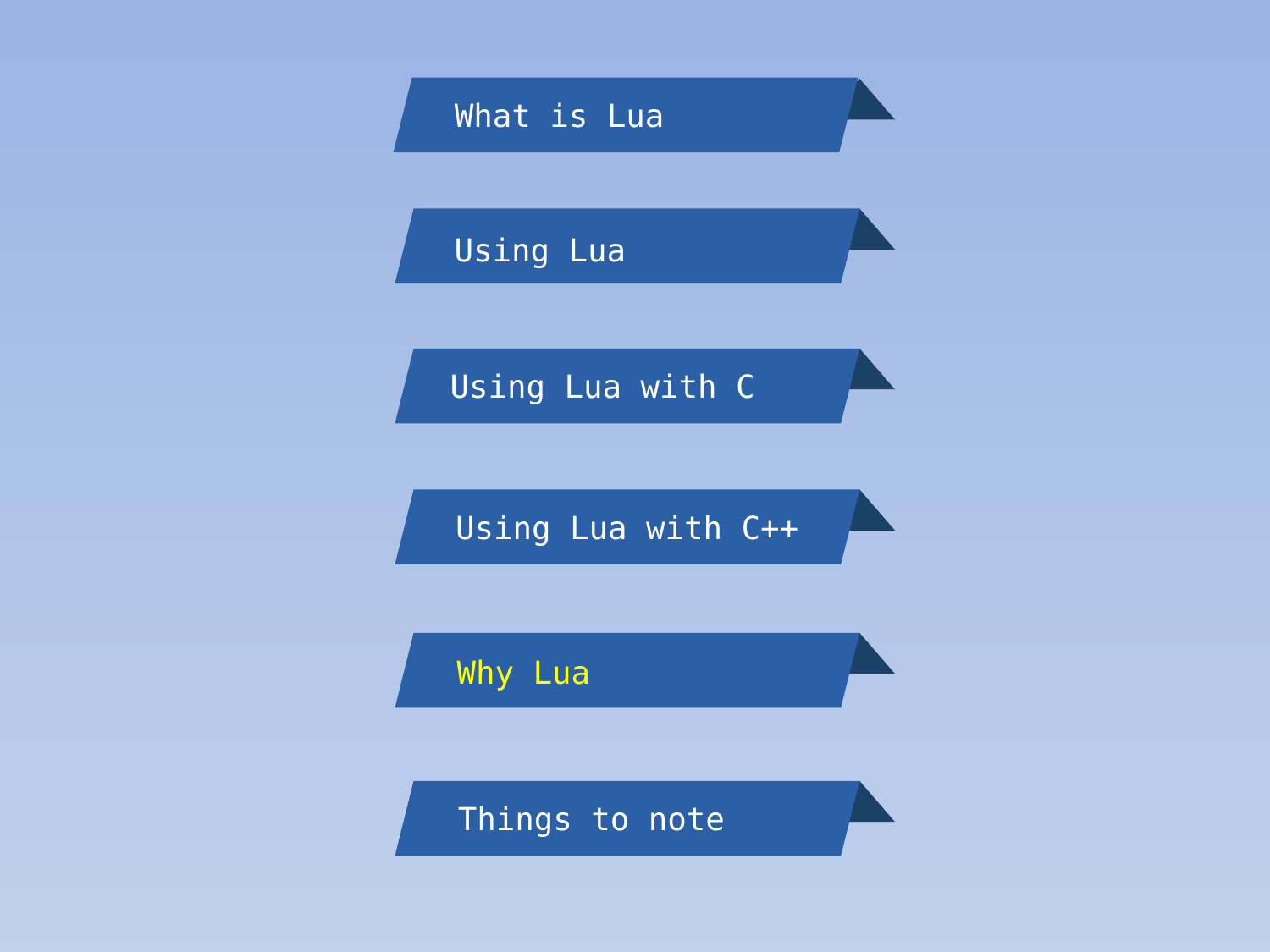

What is Lua

Using Lua
点击添加文本

Using Lua with C
点击添加文本

Using Lua with C++
点击添加文本

Why Lua
点击添加文本

Things to note